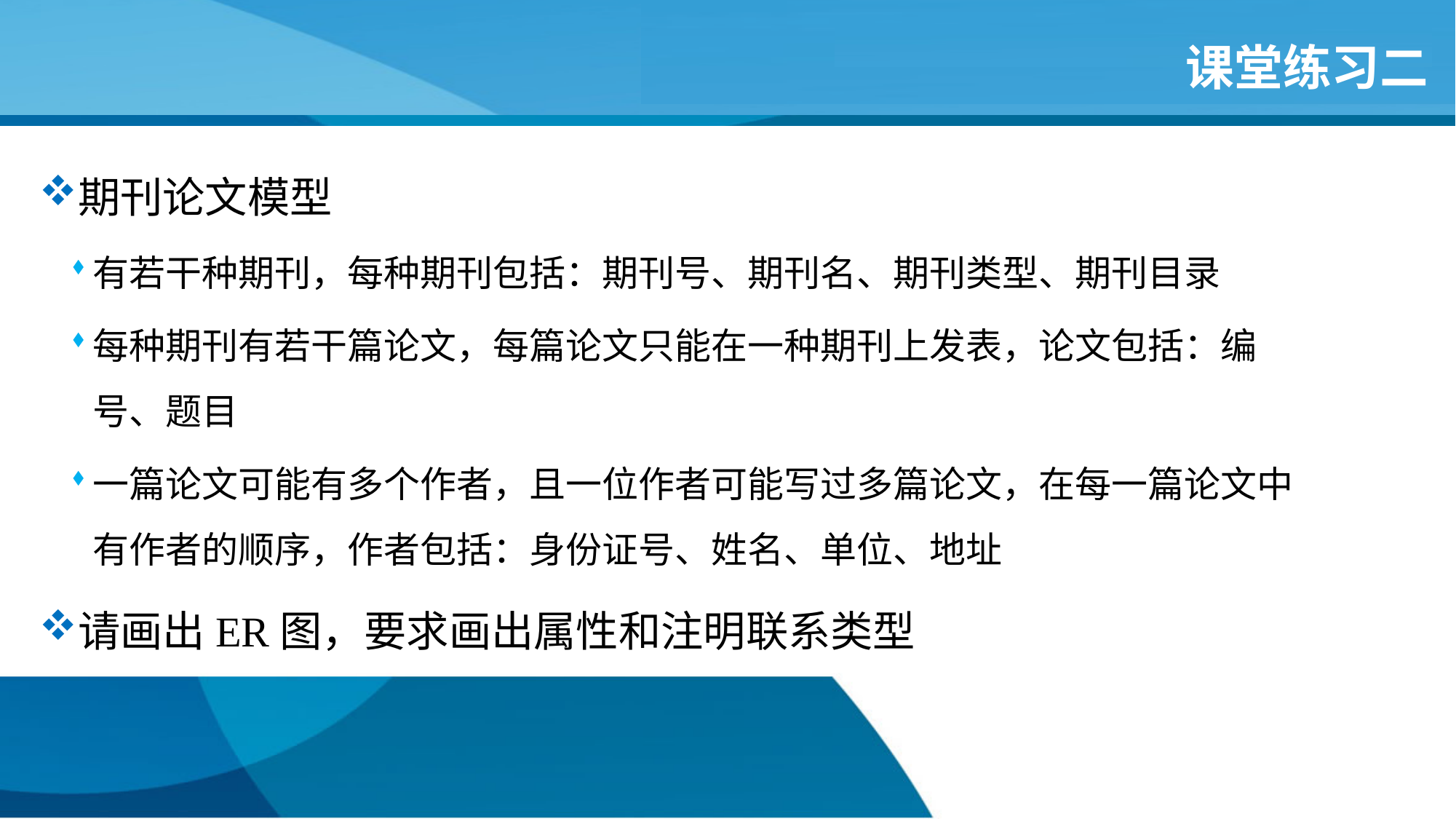

# 课堂练习二
期刊论文模型
有若干种期刊，每种期刊包括：期刊号、期刊名、期刊类型、期刊目录
每种期刊有若干篇论文，每篇论文只能在一种期刊上发表，论文包括：编号、题目
一篇论文可能有多个作者，且一位作者可能写过多篇论文，在每一篇论文中有作者的顺序，作者包括：身份证号、姓名、单位、地址
请画出ER图，要求画出属性和注明联系类型